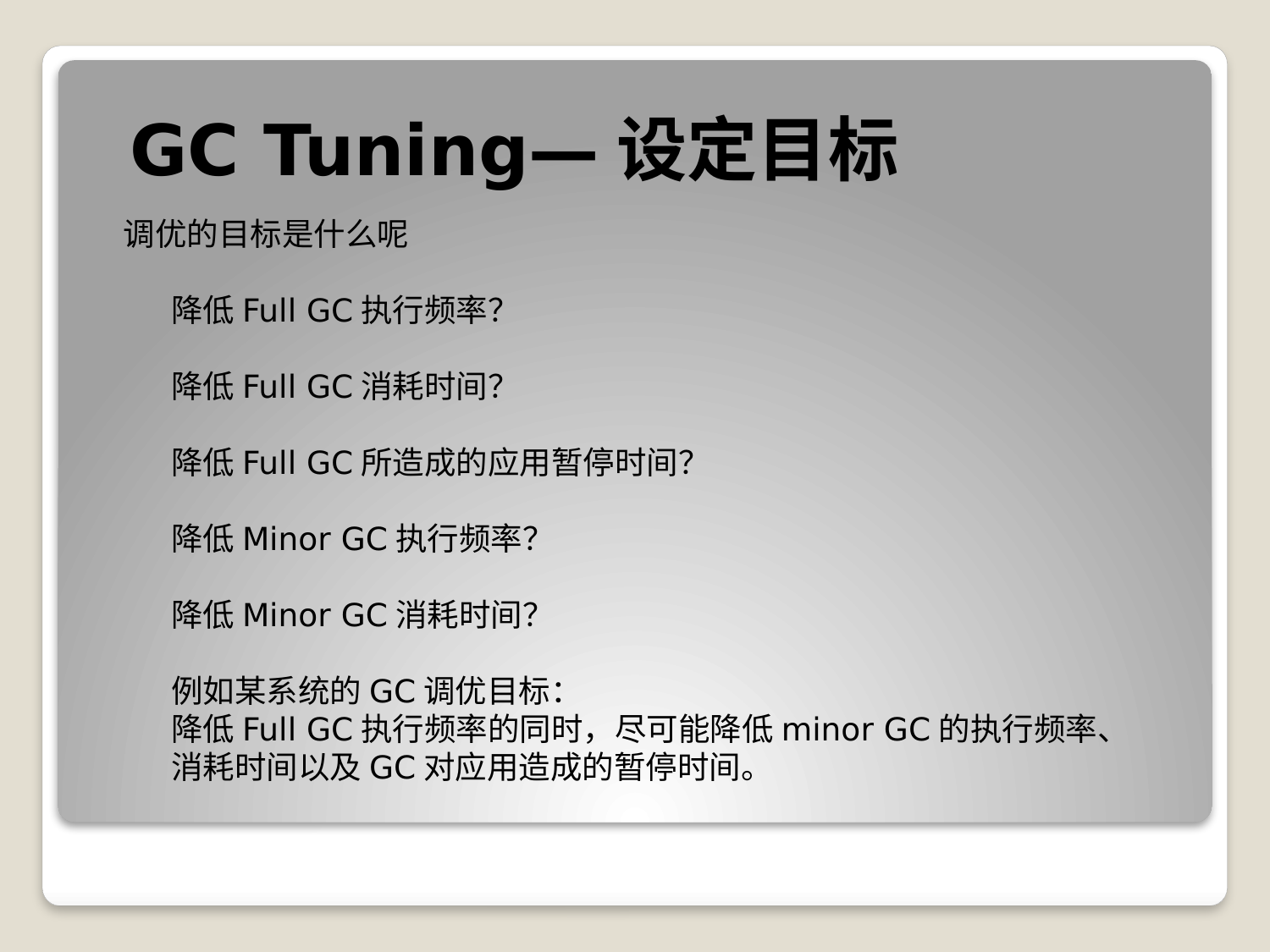

GC Tuning—设定目标
调优的目标是什么呢
降低Full GC执行频率？
降低Full GC消耗时间？
降低Full GC所造成的应用暂停时间？
降低Minor GC执行频率？
降低Minor GC消耗时间？
例如某系统的GC调优目标：
降低Full GC执行频率的同时，尽可能降低minor GC的执行频率、
消耗时间以及GC对应用造成的暂停时间。